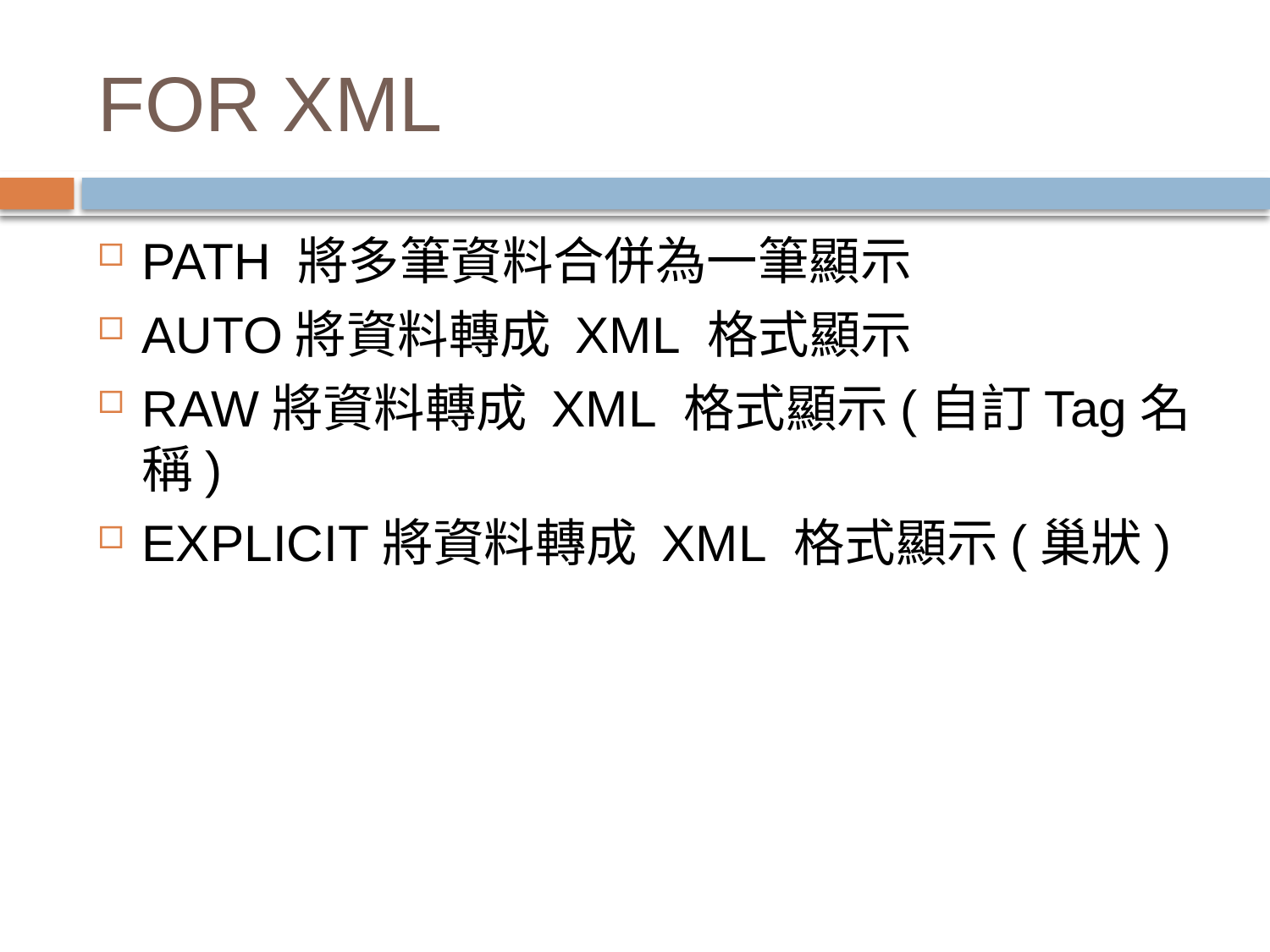

# FOR XML
PATH 將多筆資料合併為一筆顯示
AUTO將資料轉成 XML 格式顯示
RAW將資料轉成 XML 格式顯示(自訂Tag名稱)
EXPLICIT將資料轉成 XML 格式顯示(巢狀)